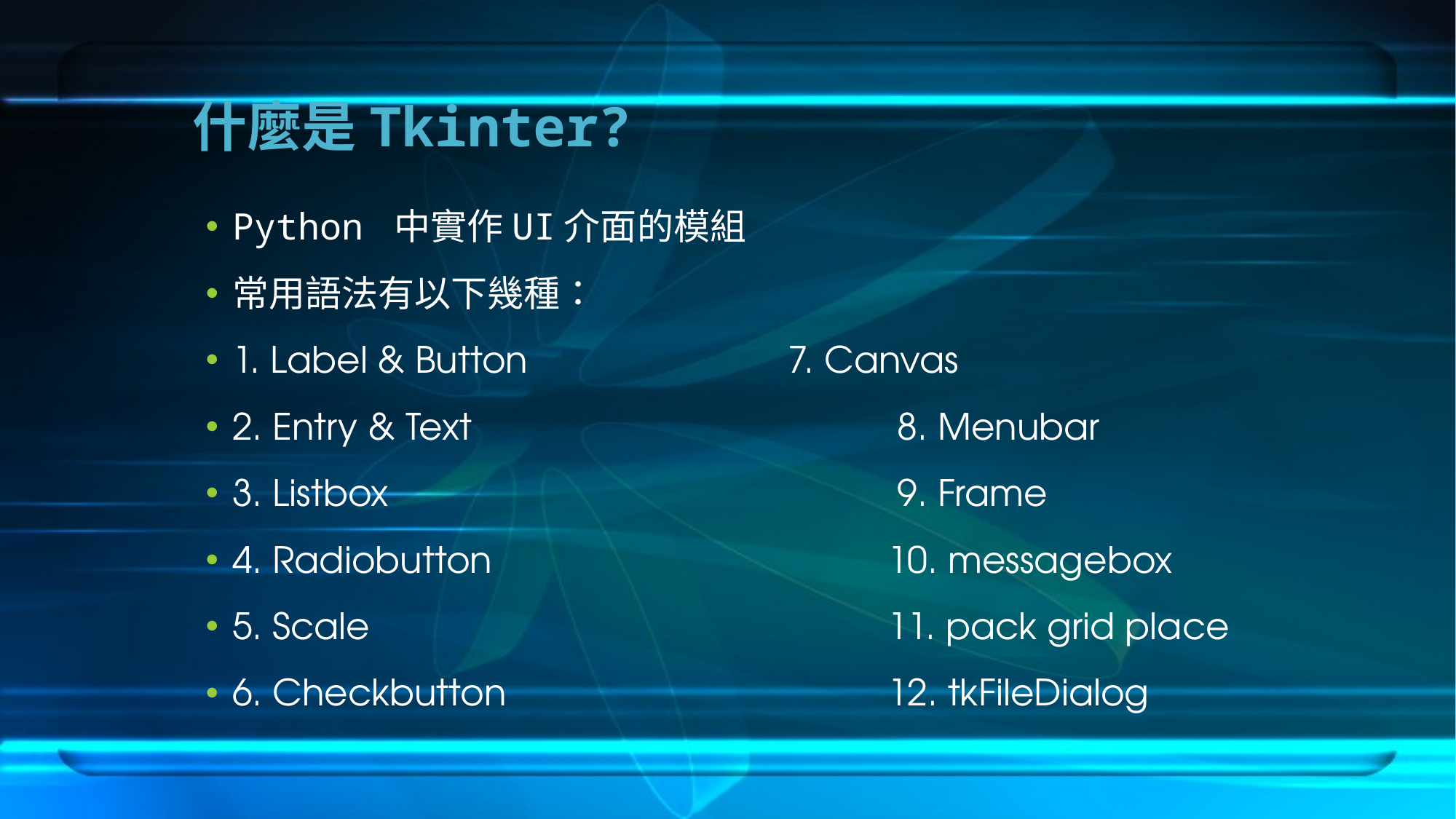

# 什麼是Tkinter?
Python 中實作UI介面的模組
常用語法有以下幾種：
1. Label & Button 			 7. Canvas
2. Entry & Text				 8. Menubar
3. Listbox					 9. Frame
4. Radiobutton   				10. messagebox
5. Scale 					11. pack grid place
6. Checkbutton 				12. tkFileDialog